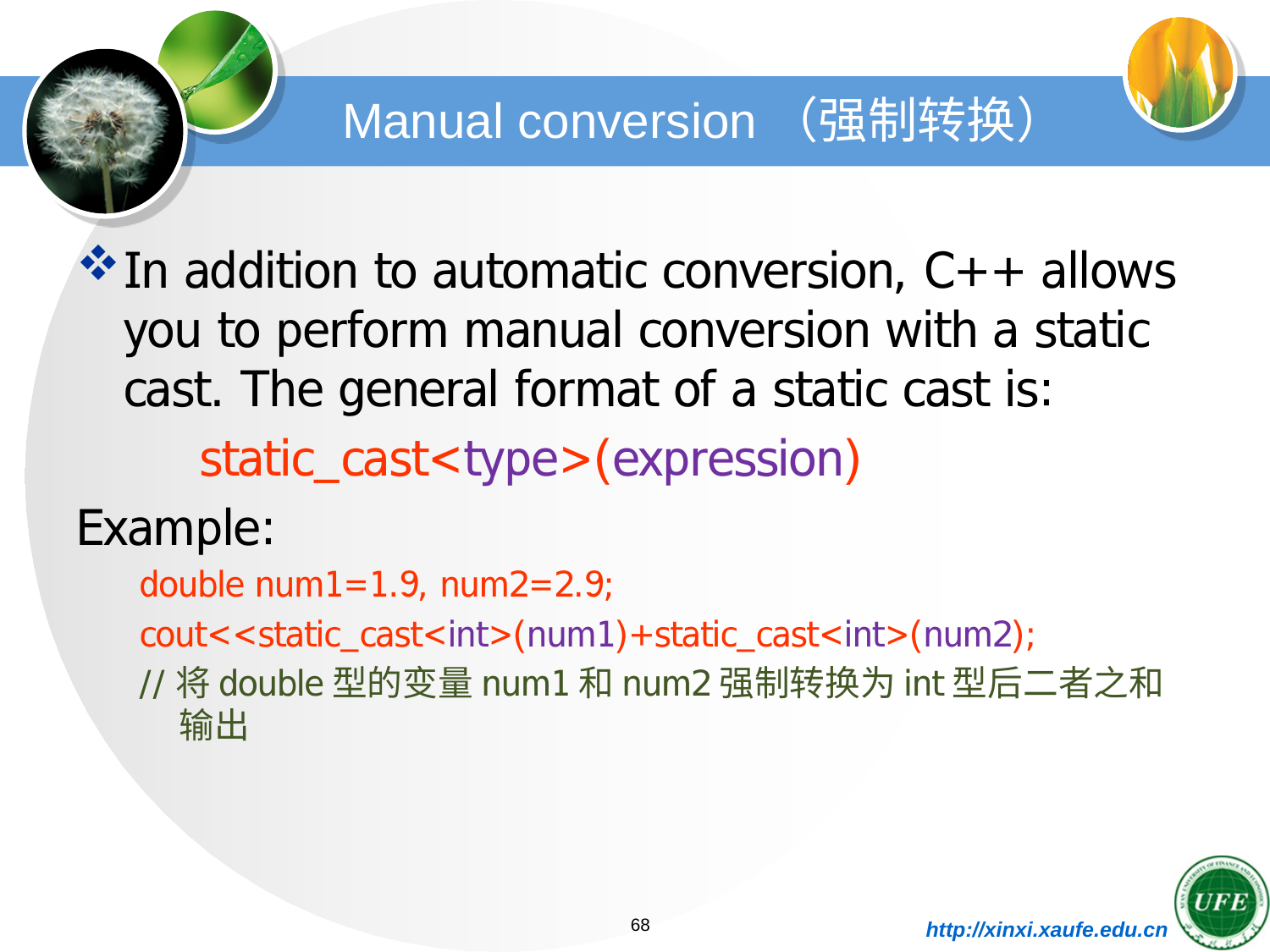

# Manual conversion（强制转换）
In addition to automatic conversion, C++ allows you to perform manual conversion with a static cast. The general format of a static cast is:
        static_cast<type>(expression)
Example:
double num1=1.9, num2=2.9;
cout<<static_cast<int>(num1)+static_cast<int>(num2);
//将double型的变量num1和num2强制转换为int型后二者之和输出
68
http://xinxi.xaufe.edu.cn